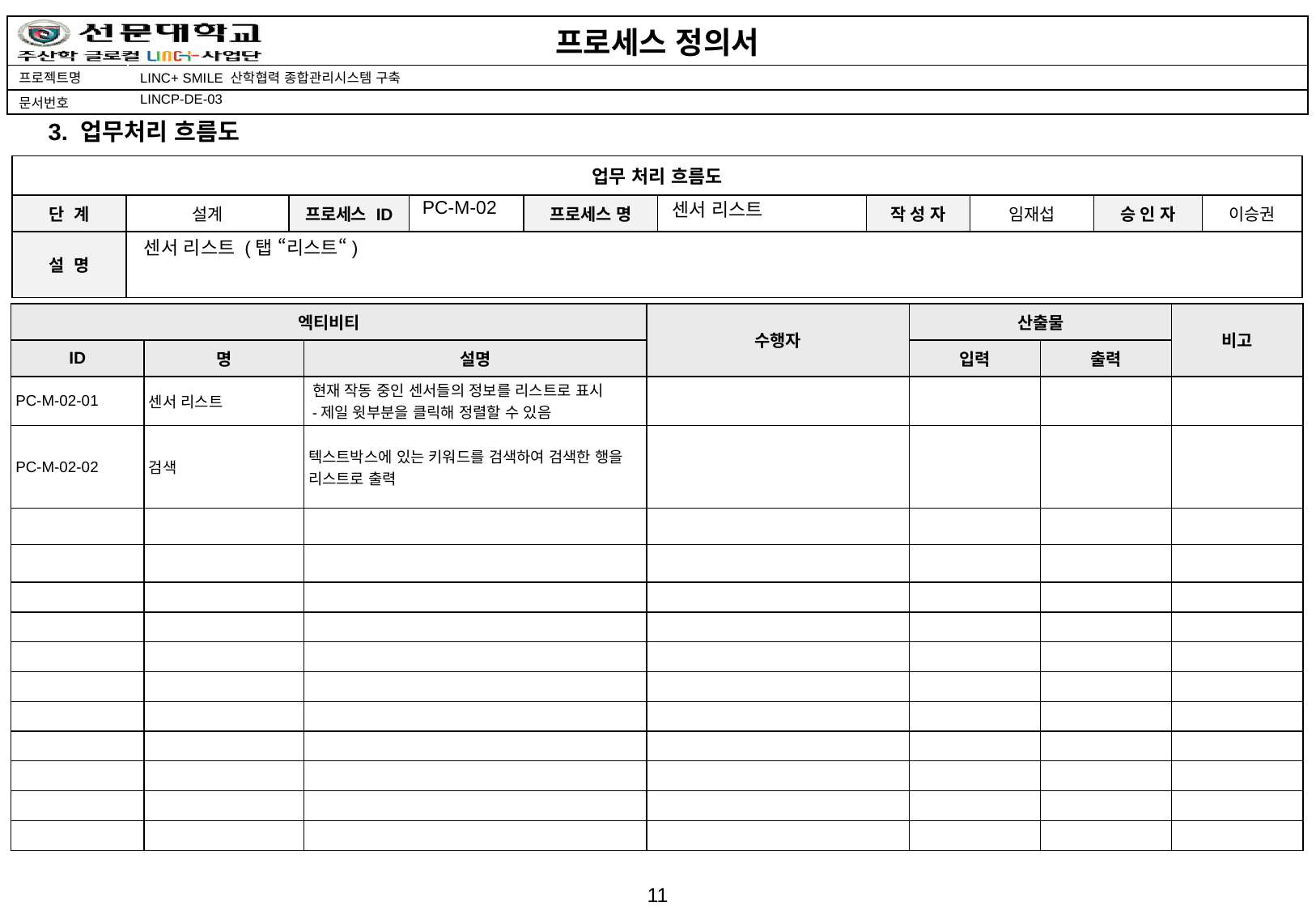

3. 업무처리 흐름도
PC-M-02
센서 리스트
센서 리스트 (탭 “리스트“)
| 엑티비티 |  |  | 수행자 | 산출물 |  | 비고 |
| --- | --- | --- | --- | --- | --- | --- |
| ID | 명 | 설명 |  | 입력 | 출력 |  |
| PC-M-02-01 | 센서 리스트 | 현재 작동 중인 센서들의 정보를 리스트로 표시 -제일 윗부분을 클릭해 정렬할 수 있음 |  |  |  |  |
| PC-M-02-02 | 검색 | 텍스트박스에 있는 키워드를 검색하여 검색한 행을 리스트로 출력 |  |  |  |  |
|  |  |  |  |  |  |  |
|  |  |  |  |  |  |  |
|  |  |  |  |  |  |  |
|  |  |  |  |  |  |  |
|  |  |  |  |  |  |  |
|  |  |  |  |  |  |  |
|  |  |  |  |  |  |  |
|  |  |  |  |  |  |  |
|  |  |  |  |  |  |  |
|  |  |  |  |  |  |  |
|  |  |  |  |  |  |  |